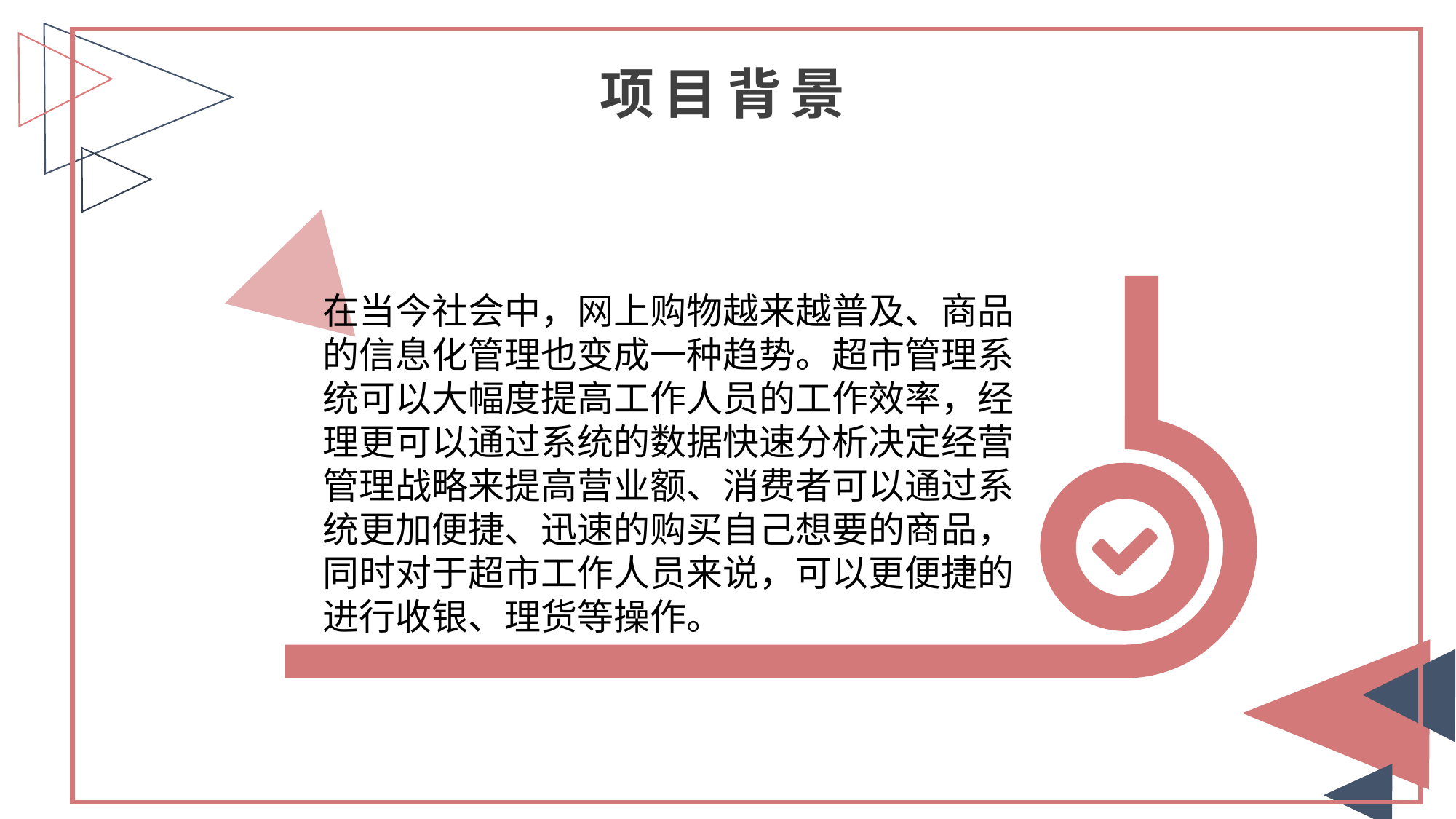

项目背景

在当今社会中，网上购物越来越普及、商品的信息化管理也变成一种趋势。超市管理系统可以大幅度提高工作人员的工作效率，经理更可以通过系统的数据快速分析决定经营管理战略来提高营业额、消费者可以通过系统更加便捷、迅速的购买自己想要的商品，同时对于超市工作人员来说，可以更便捷的进行收银、理货等操作。